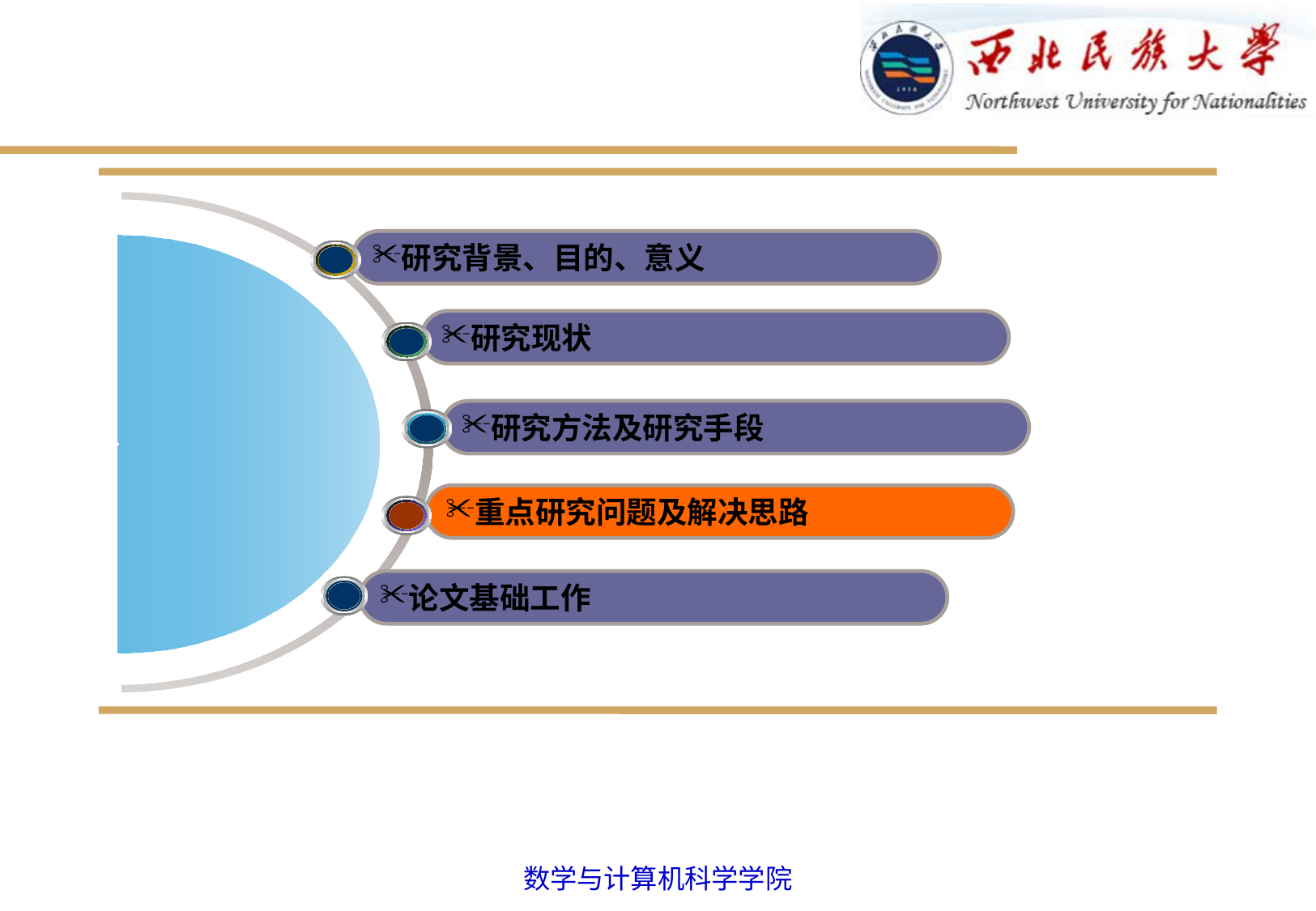

研究背景、目的、意义

研究现状

研究方法及研究手段

重点研究问题及解决思路

论文基础工作